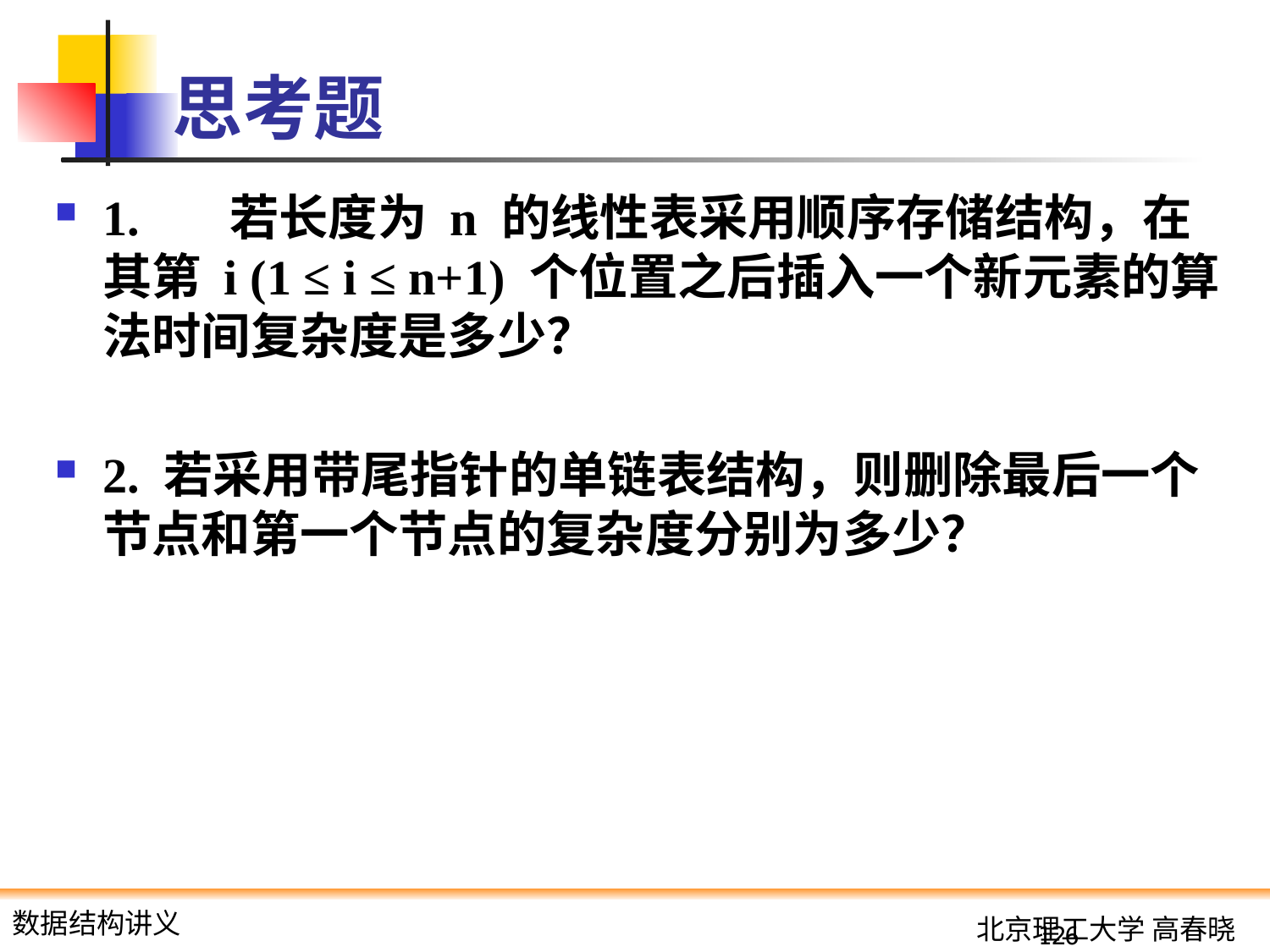

# 思考题
1.	若长度为 n 的线性表采用顺序存储结构，在其第 i (1 ≤ i ≤ n+1) 个位置之后插入一个新元素的算法时间复杂度是多少？

2. 若采用带尾指针的单链表结构，则删除最后一个节点和第一个节点的复杂度分别为多少？

126